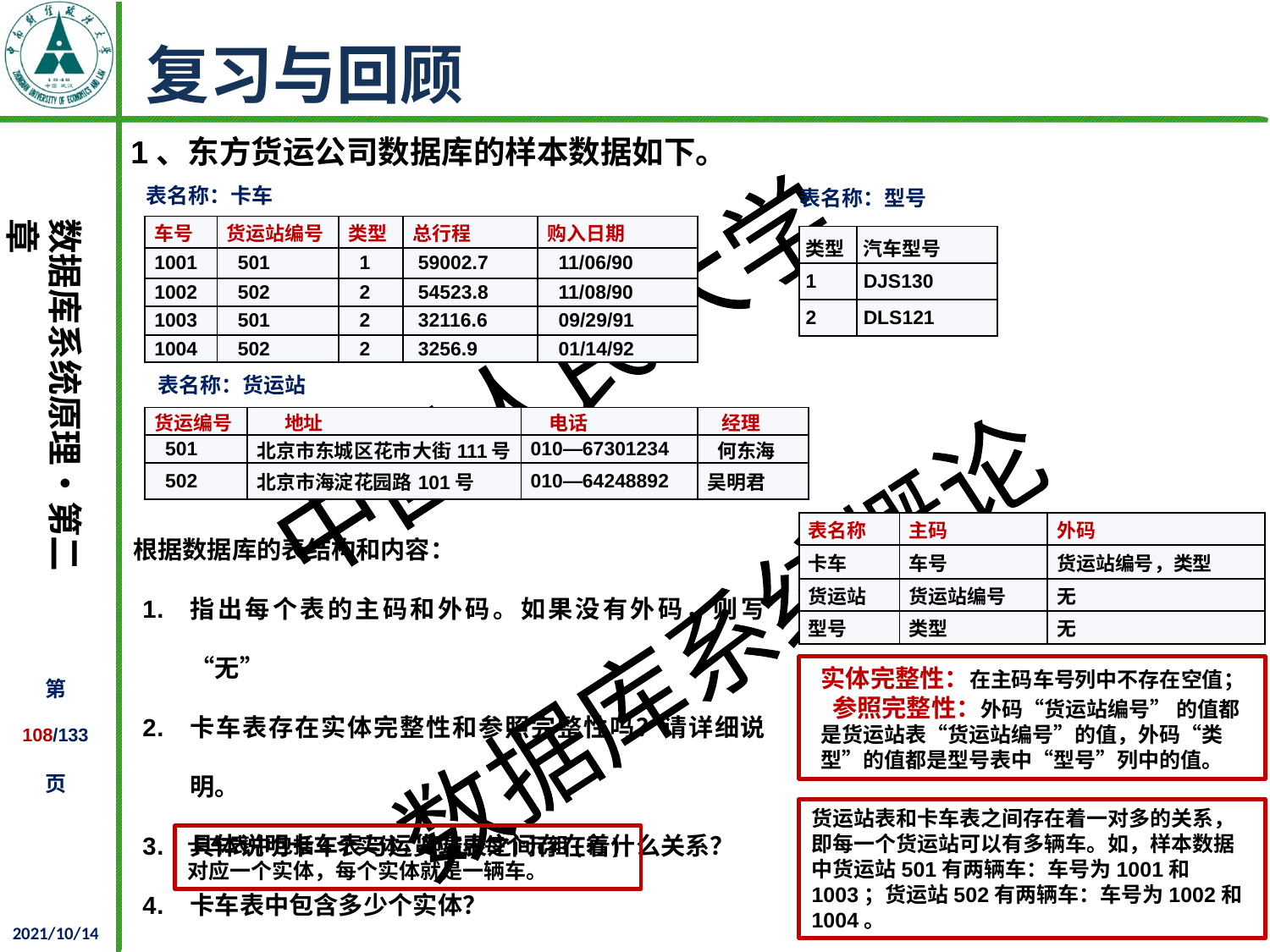

# 复习与回顾
1、东方货运公司数据库的样本数据如下。
表名称：卡车
 表名称：型号
| 车号 | 货运站编号 | 类型 | 总行程 | 购入日期 |
| --- | --- | --- | --- | --- |
| 1001 | 501 | 1 | 59002.7 | 11/06/90 |
| 1002 | 502 | 2 | 54523.8 | 11/08/90 |
| 1003 | 501 | 2 | 32116.6 | 09/29/91 |
| 1004 | 502 | 2 | 3256.9 | 01/14/92 |
| 类型 | 汽车型号 |
| --- | --- |
| 1 | DJS130 |
| 2 | DLS121 |
表名称：货运站
| 货运编号 | 地址 | 电话 | 经理 |
| --- | --- | --- | --- |
| 501 | 北京市东城区花市大街111号 | 010—67301234 | 何东海 |
| 502 | 北京市海淀花园路101号 | 010—64248892 | 吴明君 |
根据数据库的表结构和内容：
指出每个表的主码和外码。如果没有外码，则写“无”
卡车表存在实体完整性和参照完整性吗？请详细说明。
具体说明卡车表与运货站表之间存在着什么关系？
卡车表中包含多少个实体？
| 表名称 | 主码 | 外码 |
| --- | --- | --- |
| 卡车 | 车号 | 货运站编号，类型 |
| 货运站 | 货运站编号 | 无 |
| 型号 | 类型 | 无 |
实体完整性：在主码车号列中不存在空值；
 参照完整性：外码“货运站编号” 的值都是货运站表“货运站编号”的值，外码“类型”的值都是型号表中“型号”列中的值。
货运站表和卡车表之间存在着一对多的关系，即每一个货运站可以有多辆车。如，样本数据中货运站501有两辆车：车号为1001和1003；货运站502有两辆车：车号为1002和1004。
卡车表中包括4个实体，即表中每个元组(行)对应一个实体，每个实体就是一辆车。
2021/10/14